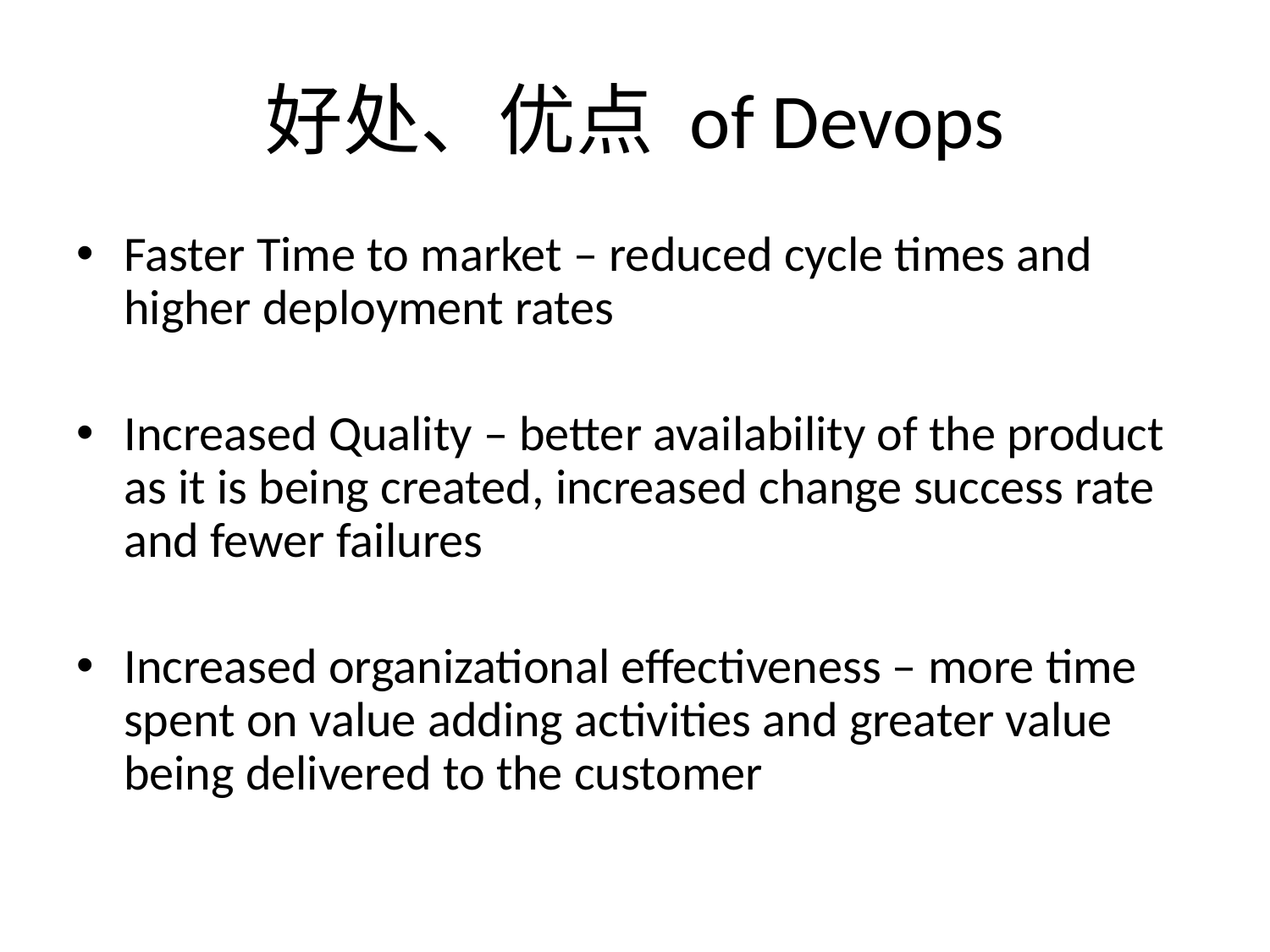

# 好处、优点 of Devops
Faster Time to market – reduced cycle times and higher deployment rates

Increased Quality – better availability of the product as it is being created, increased change success rate and fewer failures

Increased organizational effectiveness – more time spent on value adding activities and greater value being delivered to the customer